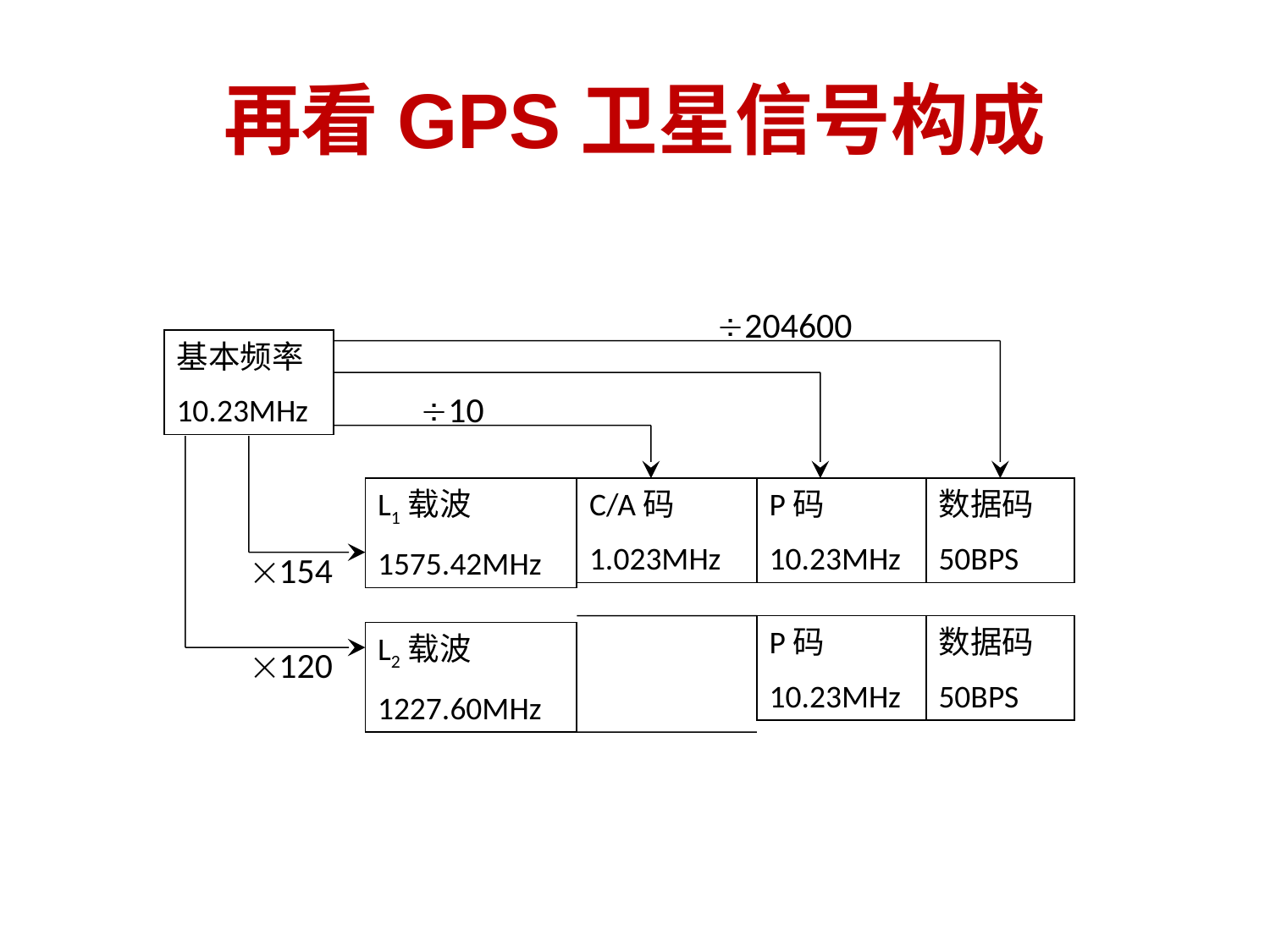

# 再看GPS卫星信号构成
÷204600
基本频率
10.23MHz

÷10

L1载波
1575.42MHz
C/A码
1.023MHz
P码
10.23MHz
数据码
50BPS
×154

P码
10.23MHz
数据码
50BPS
L2载波
1227.60MHz
×120